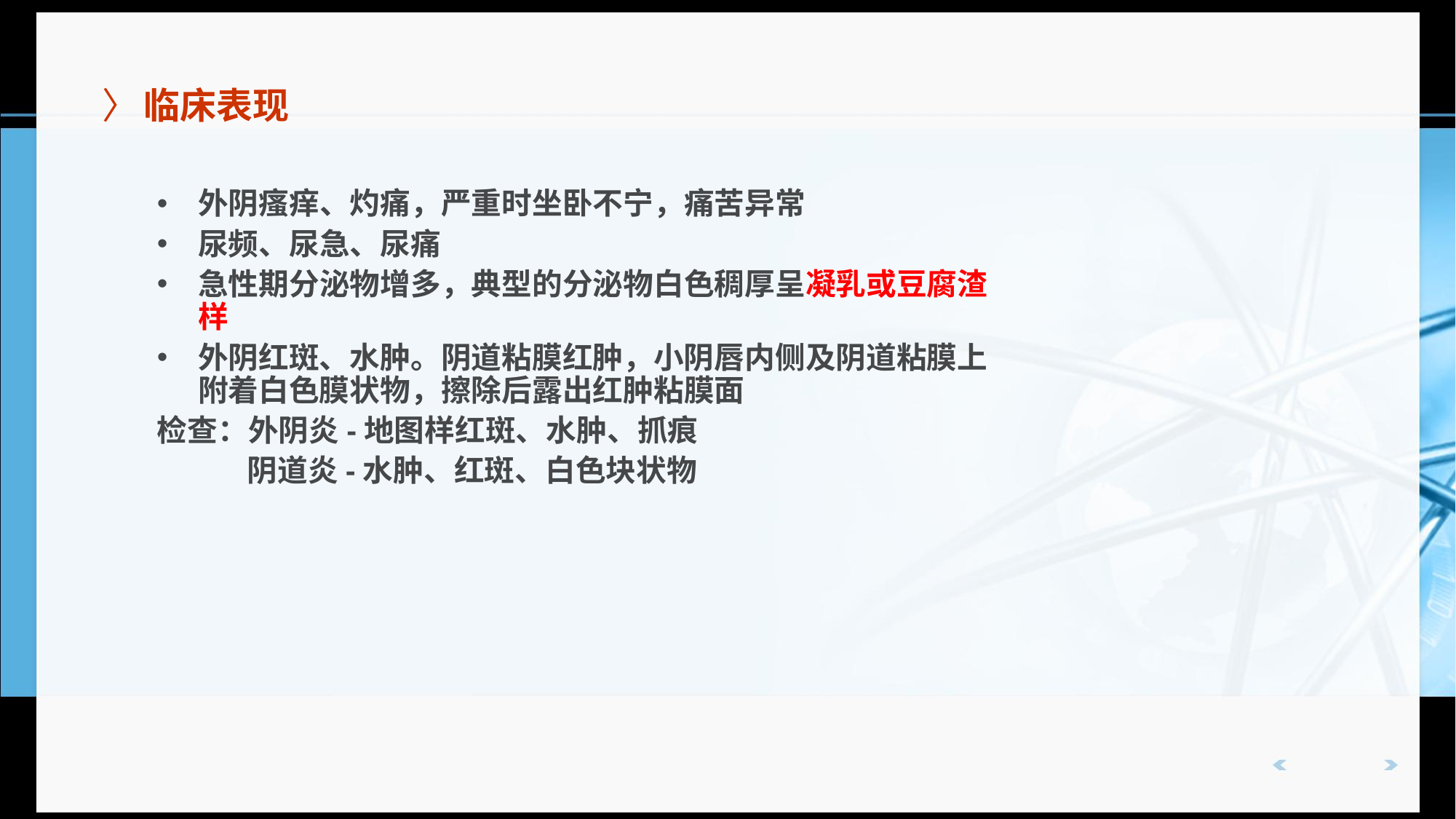

临床表现

外阴瘙痒、灼痛，严重时坐卧不宁，痛苦异常
尿频、尿急、尿痛
急性期分泌物增多，典型的分泌物白色稠厚呈凝乳或豆腐渣样
外阴红斑、水肿。阴道粘膜红肿，小阴唇内侧及阴道粘膜上附着白色膜状物，擦除后露出红肿粘膜面
检查：外阴炎-地图样红斑、水肿、抓痕
            阴道炎-水肿、红斑、白色块状物